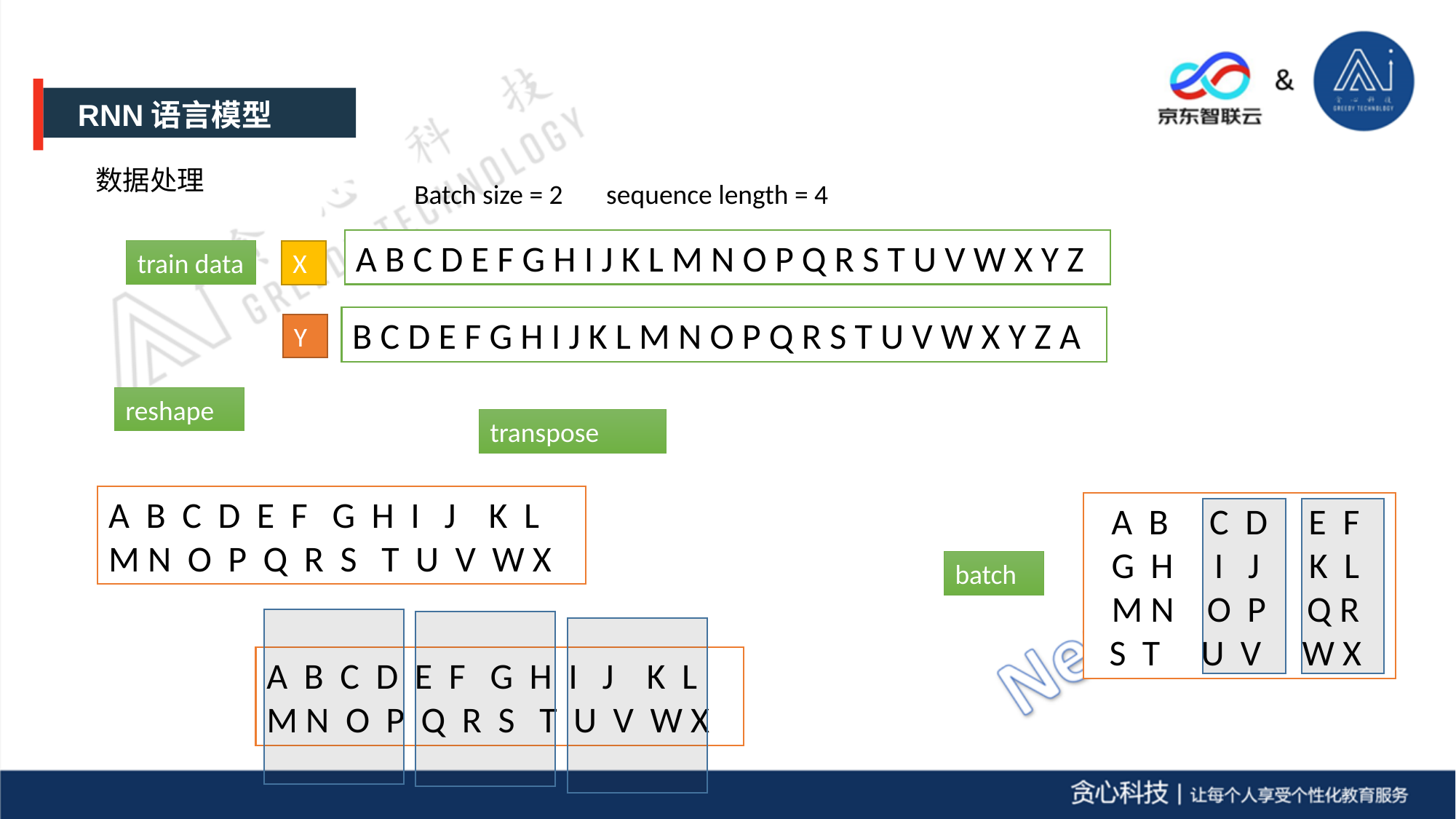

RNN语言模型
数据处理
Batch size = 2       sequence length = 4
A B C D E F G H I J K L M N O P Q R S T U V W X Y Z
train data
X
B C D E F G H I J K L M N O P Q R S T U V W X Y Z A
Y
reshape
transpose
A  B  C  D  E  F   G  H  I   J    K  L
M N  O  P  Q  R  S   T  U  V  W X
A  B     C  D     E  F
G  H     I   J      K  L
M N    O  P     Q R
S  T     U  V     W X

batch

A  B  C  D  E  F   G  H  I   J    K  L
M N  O  P  Q  R  S   T  U  V  W X